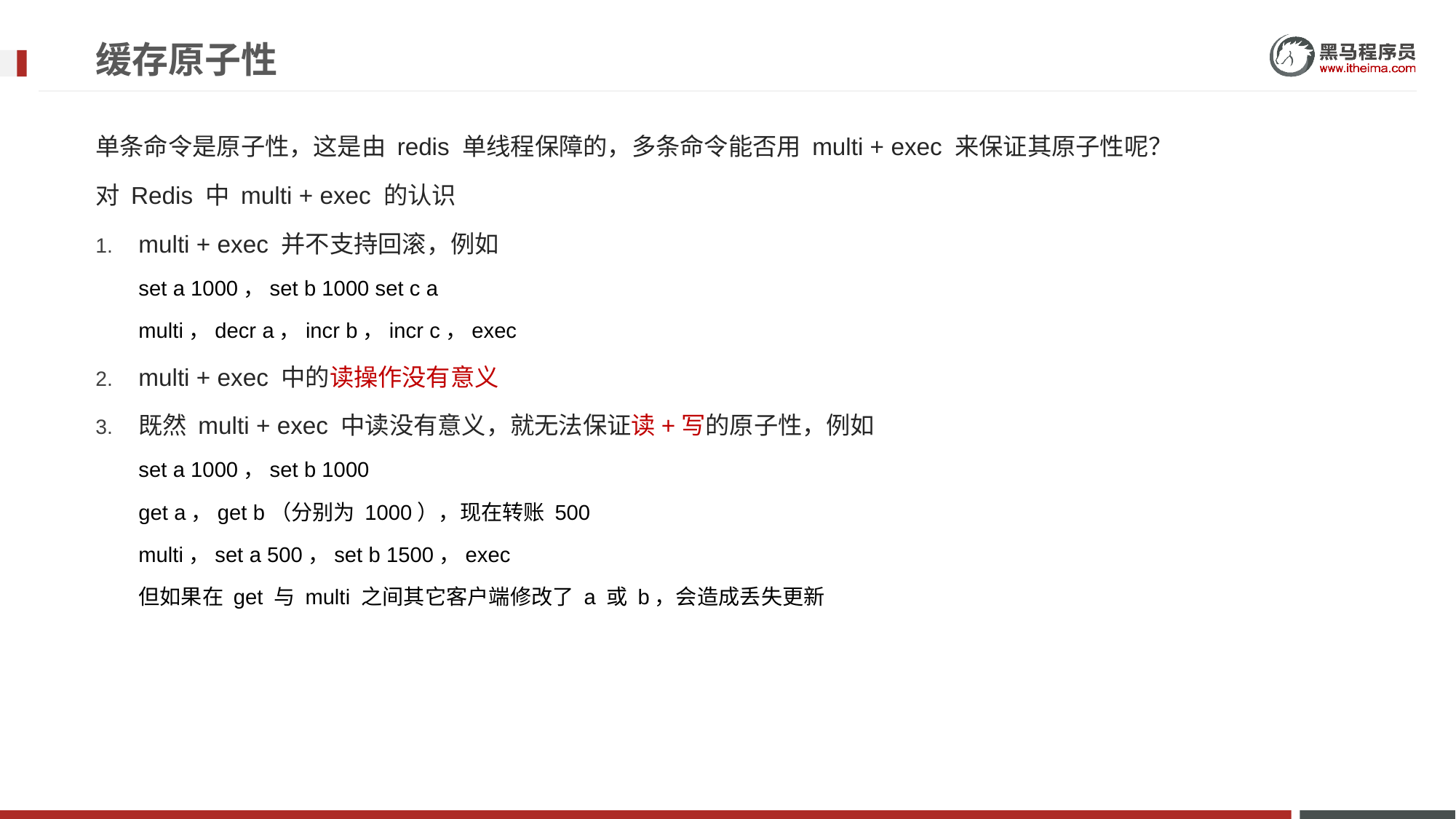

# 缓存原子性
单条命令是原子性，这是由 redis 单线程保障的，多条命令能否用 multi + exec 来保证其原子性呢？
对 Redis 中 multi + exec 的认识
multi + exec 并不支持回滚，例如
set a 1000，set b 1000 set c a
multi，decr a，incr b，incr c，exec
multi + exec 中的读操作没有意义
既然 multi + exec 中读没有意义，就无法保证读+写的原子性，例如
set a 1000，set b 1000
get a，get b（分别为 1000），现在转账 500
multi，set a 500，set b 1500，exec
但如果在 get 与 multi 之间其它客户端修改了 a 或 b，会造成丢失更新